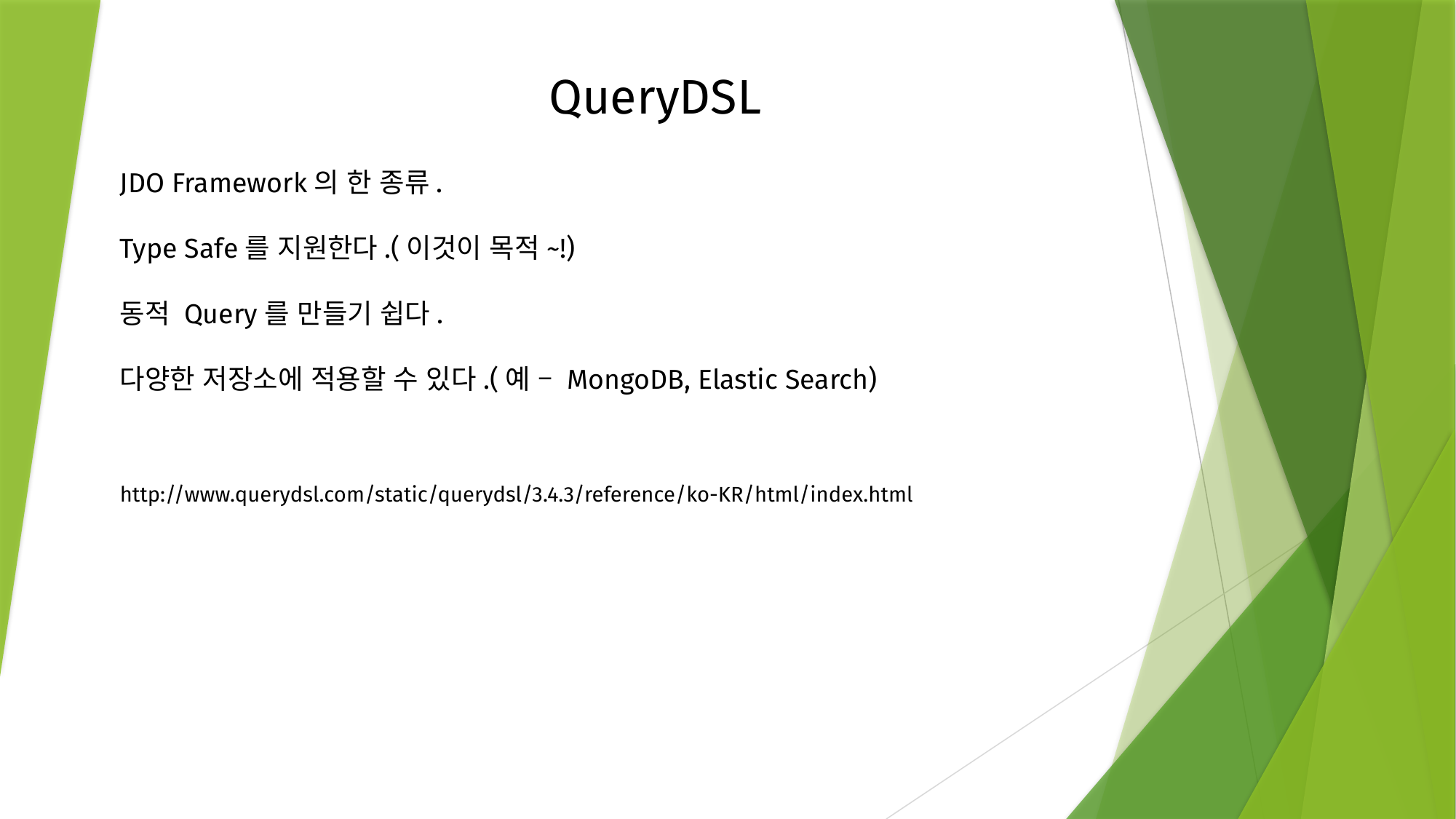

QueryDSL
JDO Framework의 한 종류.

Type Safe를 지원한다.(이것이 목적~!)

동적 Query를 만들기 쉽다.

다양한 저장소에 적용할 수 있다.(예 – MongoDB, Elastic Search)
http://www.querydsl.com/static/querydsl/3.4.3/reference/ko-KR/html/index.html